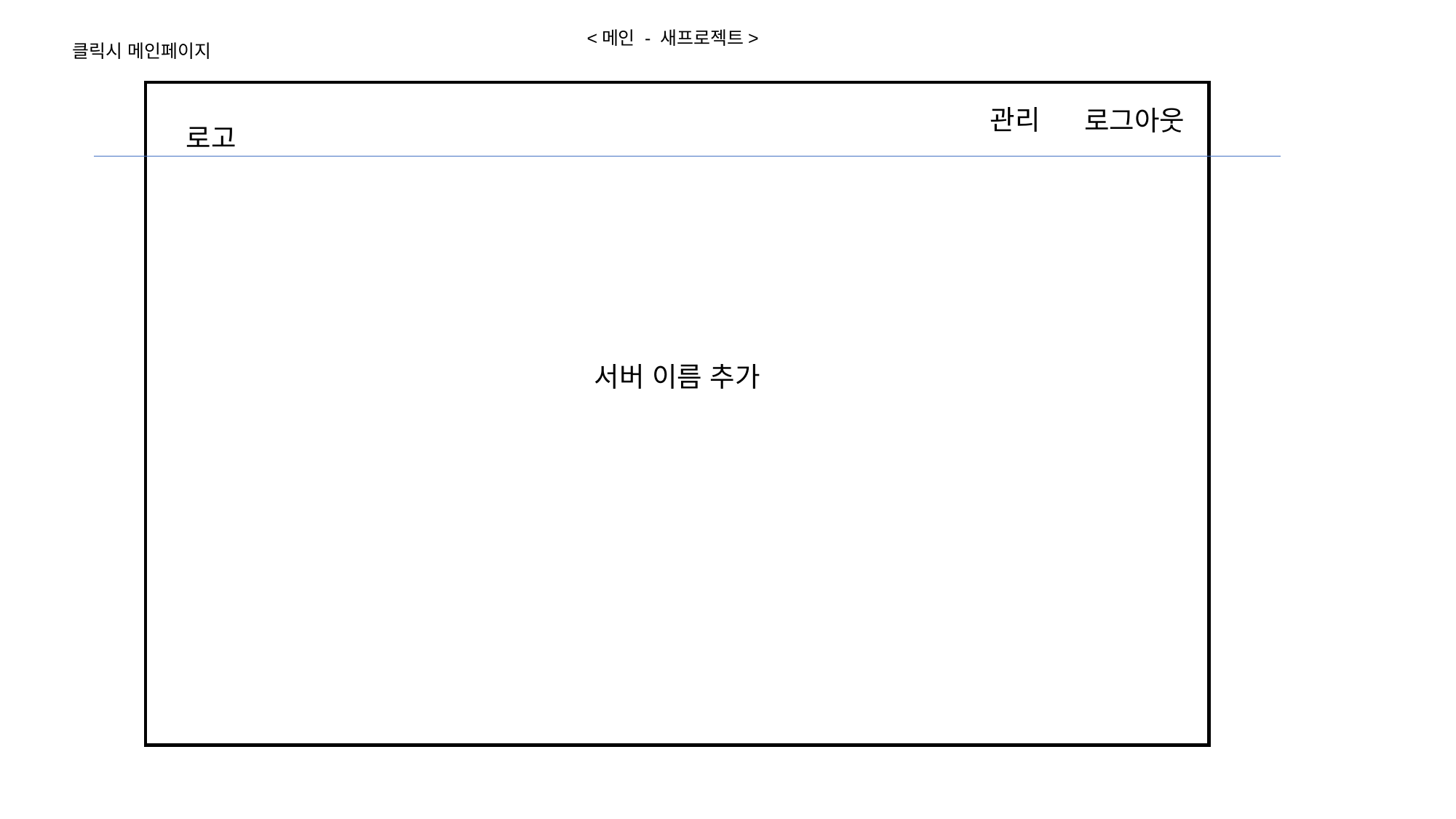

<메인 - 새프로젝트>
클릭시 메인페이지

관리
로그아웃
로고
서버 이름 추가